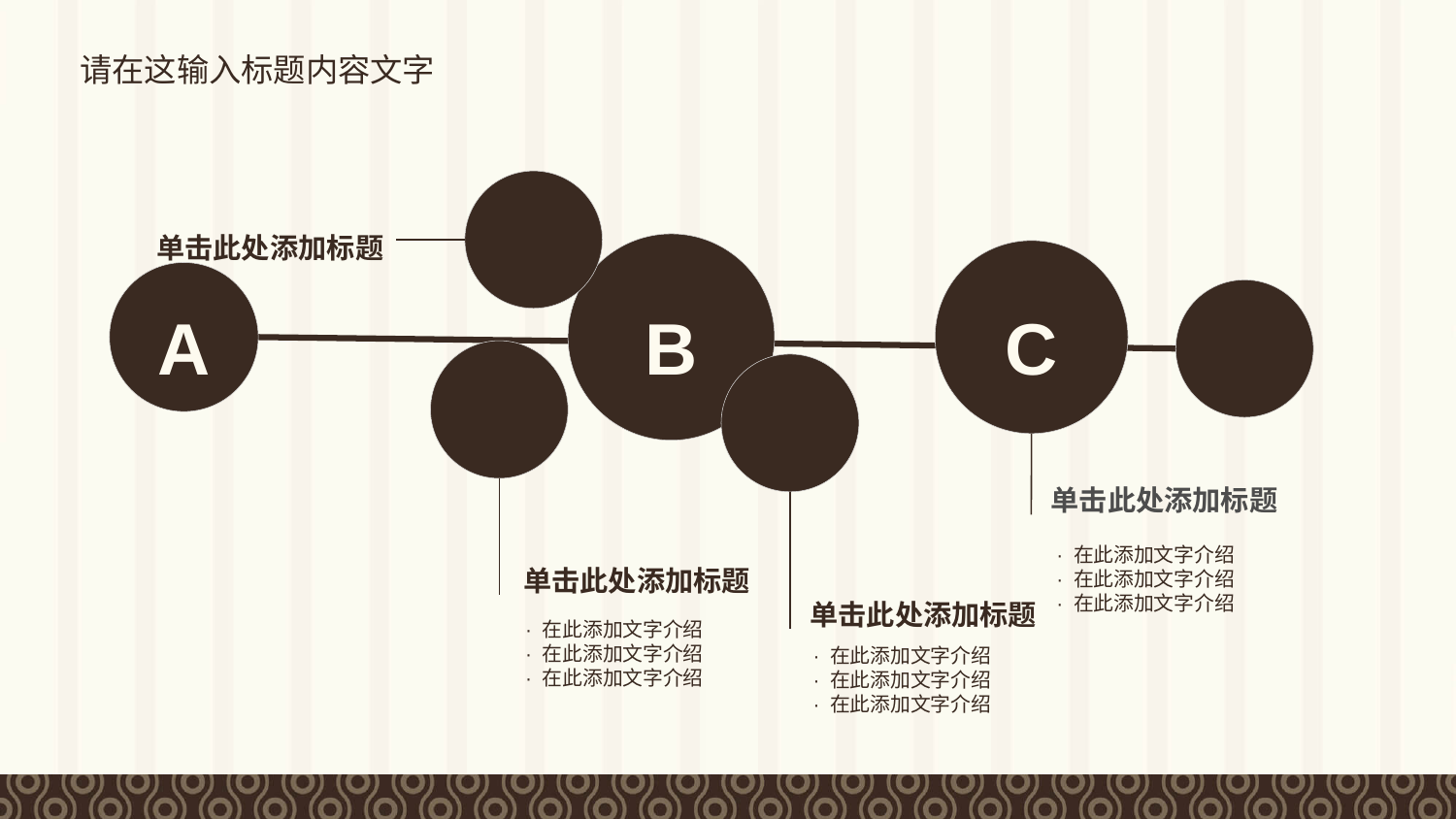

请在这输入标题内容文字

单击此处添加标题
B
C
单击此处添加标题
A

单击此处添加标题

单击此处添加标题
· 在此添加文字介绍
· 在此添加文字介绍
· 在此添加文字介绍
· 在此添加文字介绍
· 在此添加文字介绍
· 在此添加文字介绍
· 在此添加文字介绍
· 在此添加文字介绍
· 在此添加文字介绍